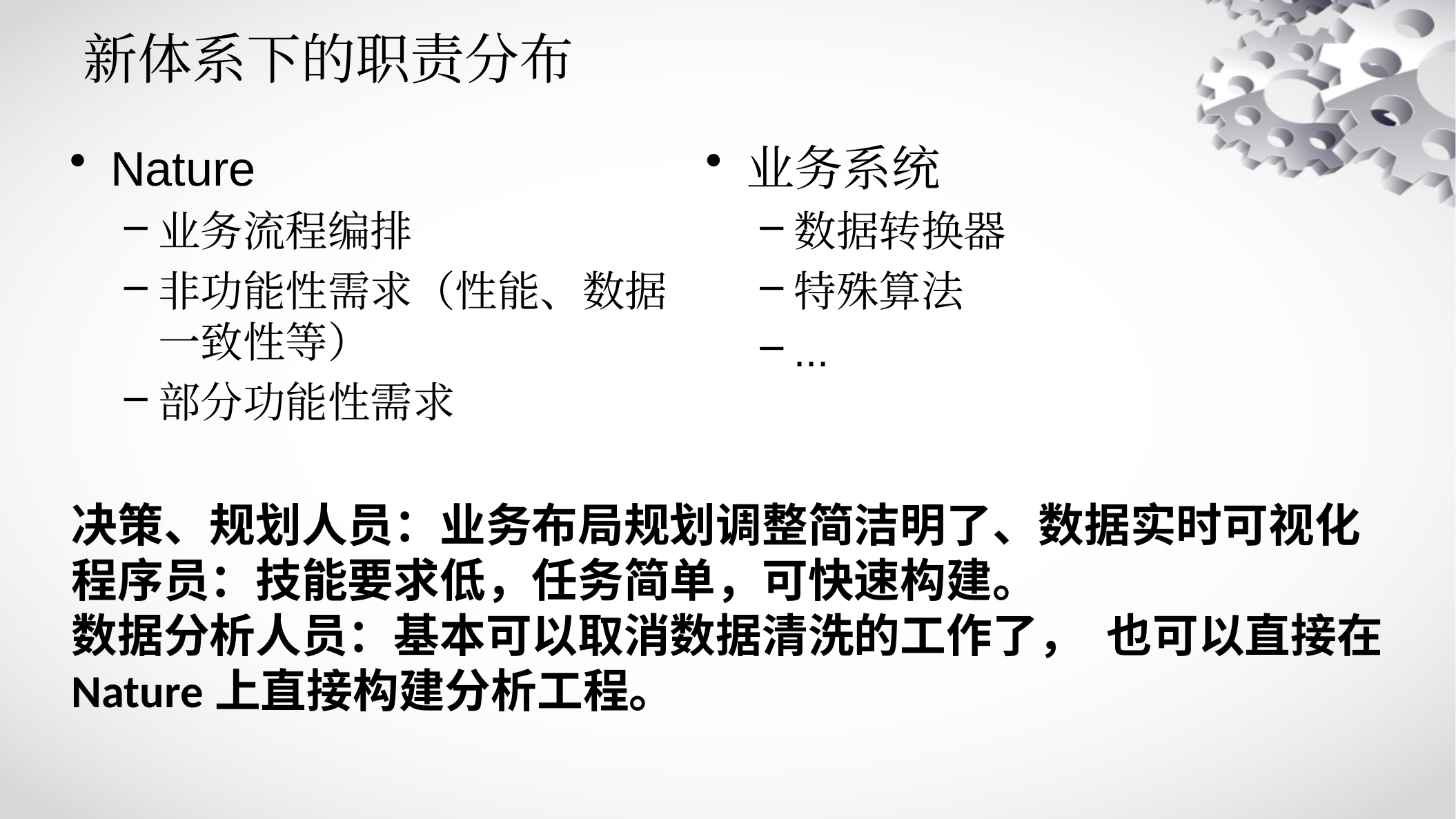

# 新体系下的职责分布
Nature
业务流程编排
非功能性需求（性能、数据一致性等）
部分功能性需求
业务系统
数据转换器
特殊算法
...
决策、规划人员：业务布局规划调整简洁明了、数据实时可视化
程序员：技能要求低，任务简单，可快速构建。
数据分析人员：基本可以取消数据清洗的工作了，	也可以直接在Nature上直接构建分析工程。